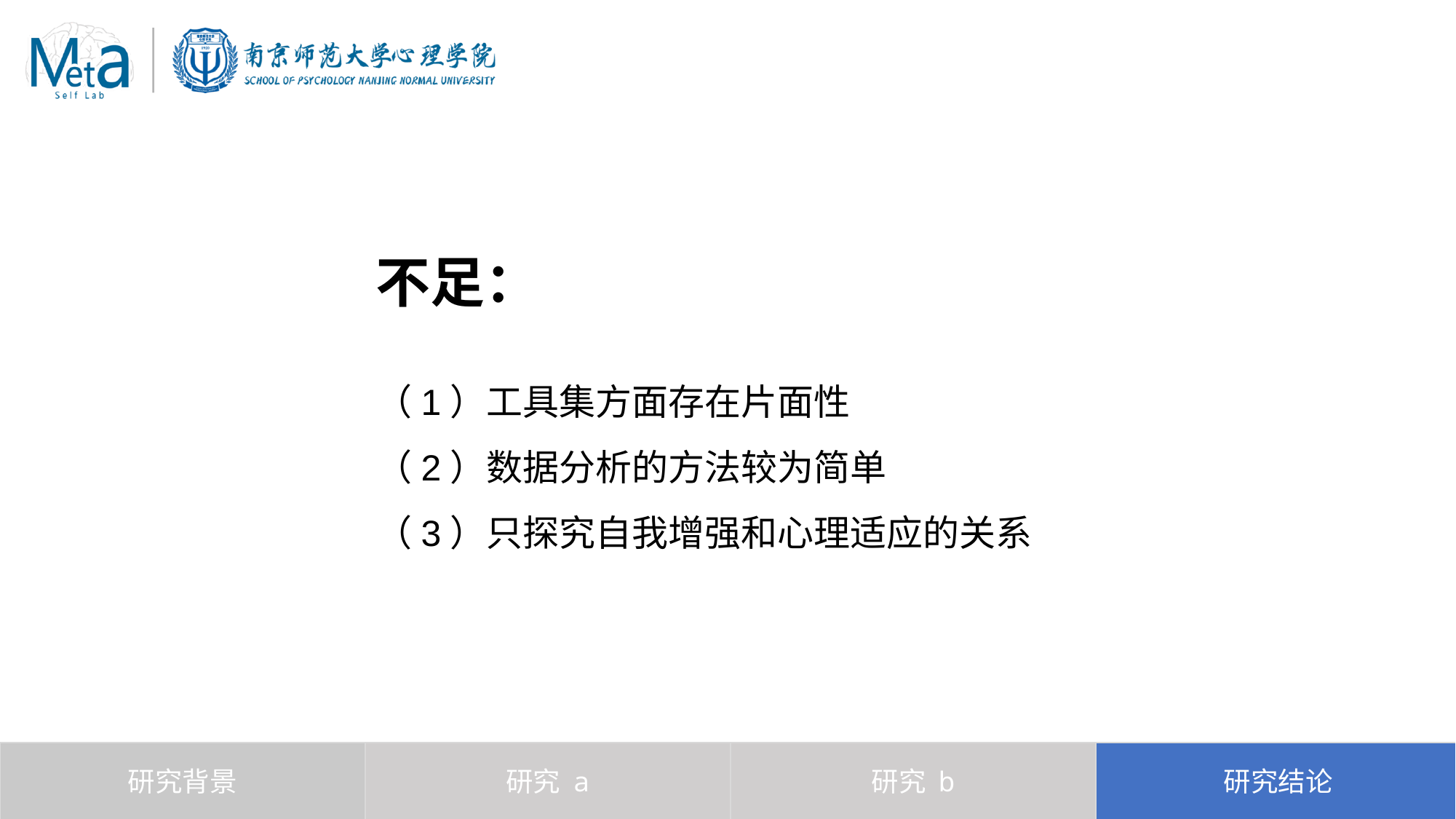

不足：

（1）工具集方面存在片面性
（2）数据分析的方法较为简单
（3）只探究自我增强和心理适应的关系
研究背景
研究 a
研究 b
研究结论